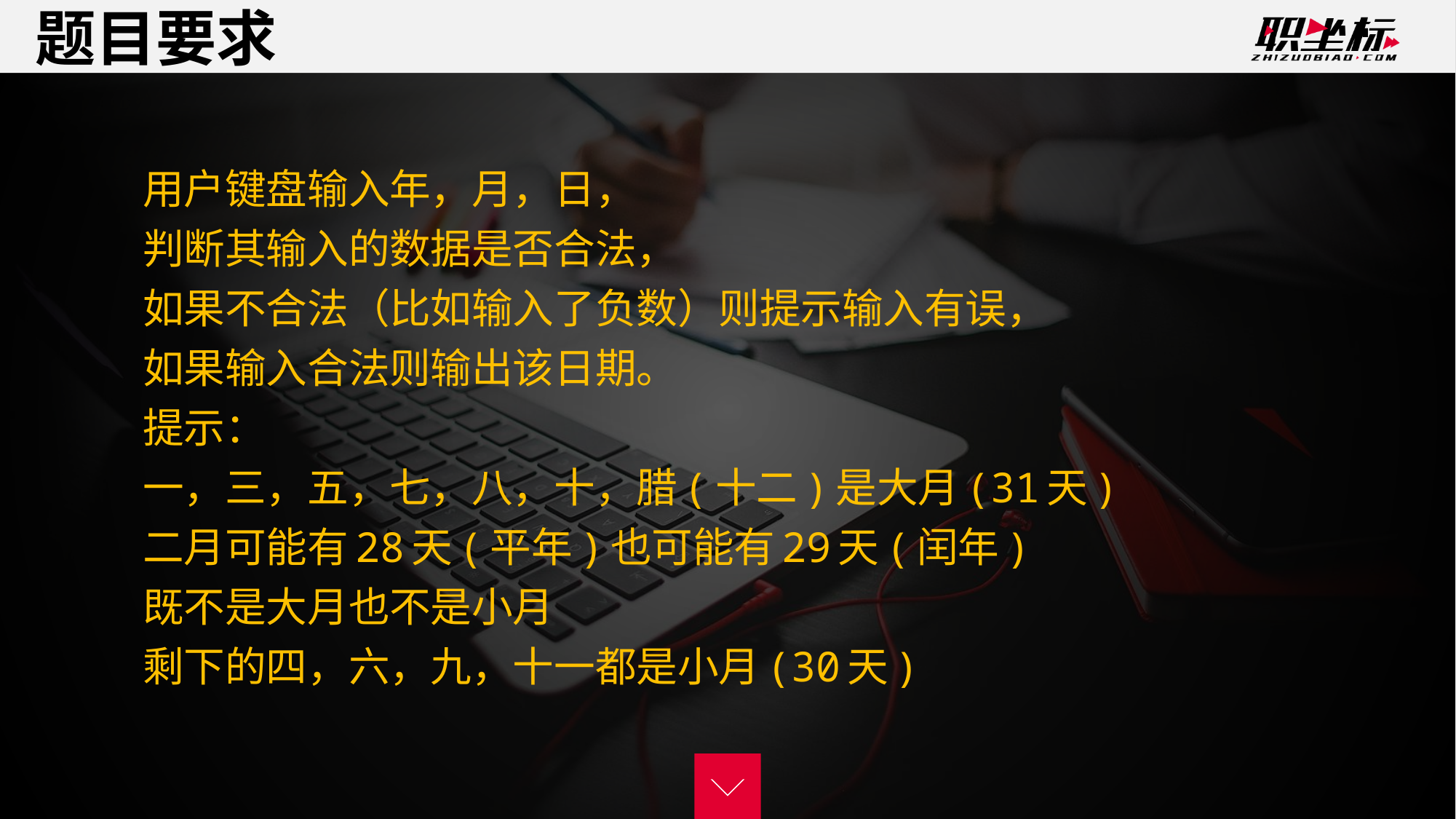

题目要求
用户键盘输入年，月，日，
判断其输入的数据是否合法，
如果不合法（比如输入了负数）则提示输入有误，
如果输入合法则输出该日期。
提示：
一，三，五，七，八，十，腊(十二)是大月(31天)
二月可能有28天(平年)也可能有29天(闰年)
既不是大月也不是小月
剩下的四，六，九，十一都是小月(30天)